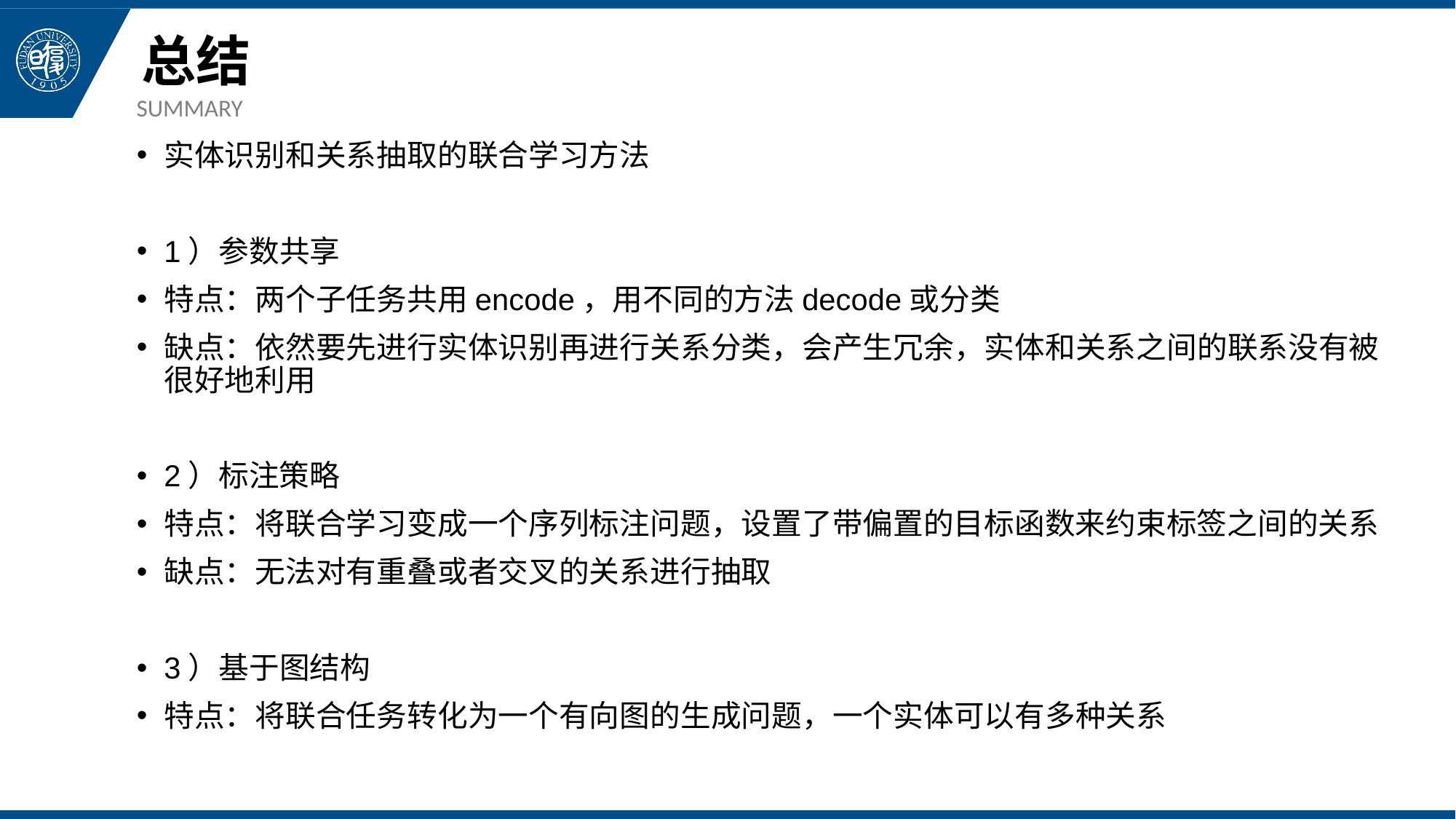

# 总结
SUMMARY
实体识别和关系抽取的联合学习方法

1）参数共享
特点：两个子任务共用encode，用不同的方法decode或分类
缺点：依然要先进行实体识别再进行关系分类，会产生冗余，实体和关系之间的联系没有被很好地利用

2）标注策略
特点：将联合学习变成一个序列标注问题，设置了带偏置的目标函数来约束标签之间的关系
缺点：无法对有重叠或者交叉的关系进行抽取

3）基于图结构
特点：将联合任务转化为一个有向图的生成问题，一个实体可以有多种关系